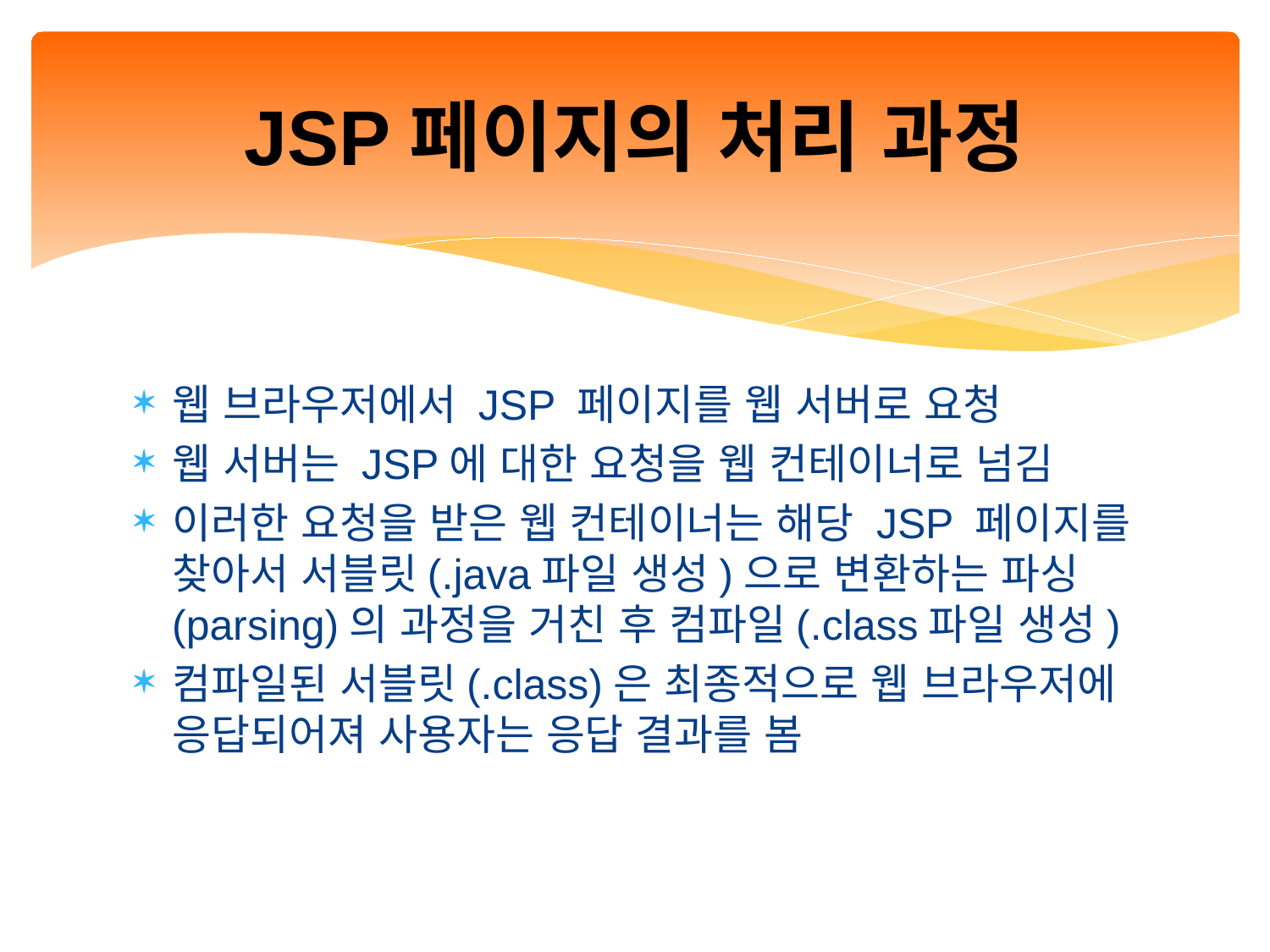

# JSP페이지의 처리 과정
웹 브라우저에서 JSP 페이지를 웹 서버로 요청
웹 서버는 JSP에 대한 요청을 웹 컨테이너로 넘김
이러한 요청을 받은 웹 컨테이너는 해당 JSP 페이지를 찾아서 서블릿(.java파일 생성)으로 변환하는 파싱(parsing)의 과정을 거친 후 컴파일(.class파일 생성)
컴파일된 서블릿(.class)은 최종적으로 웹 브라우저에 응답되어져 사용자는 응답 결과를 봄